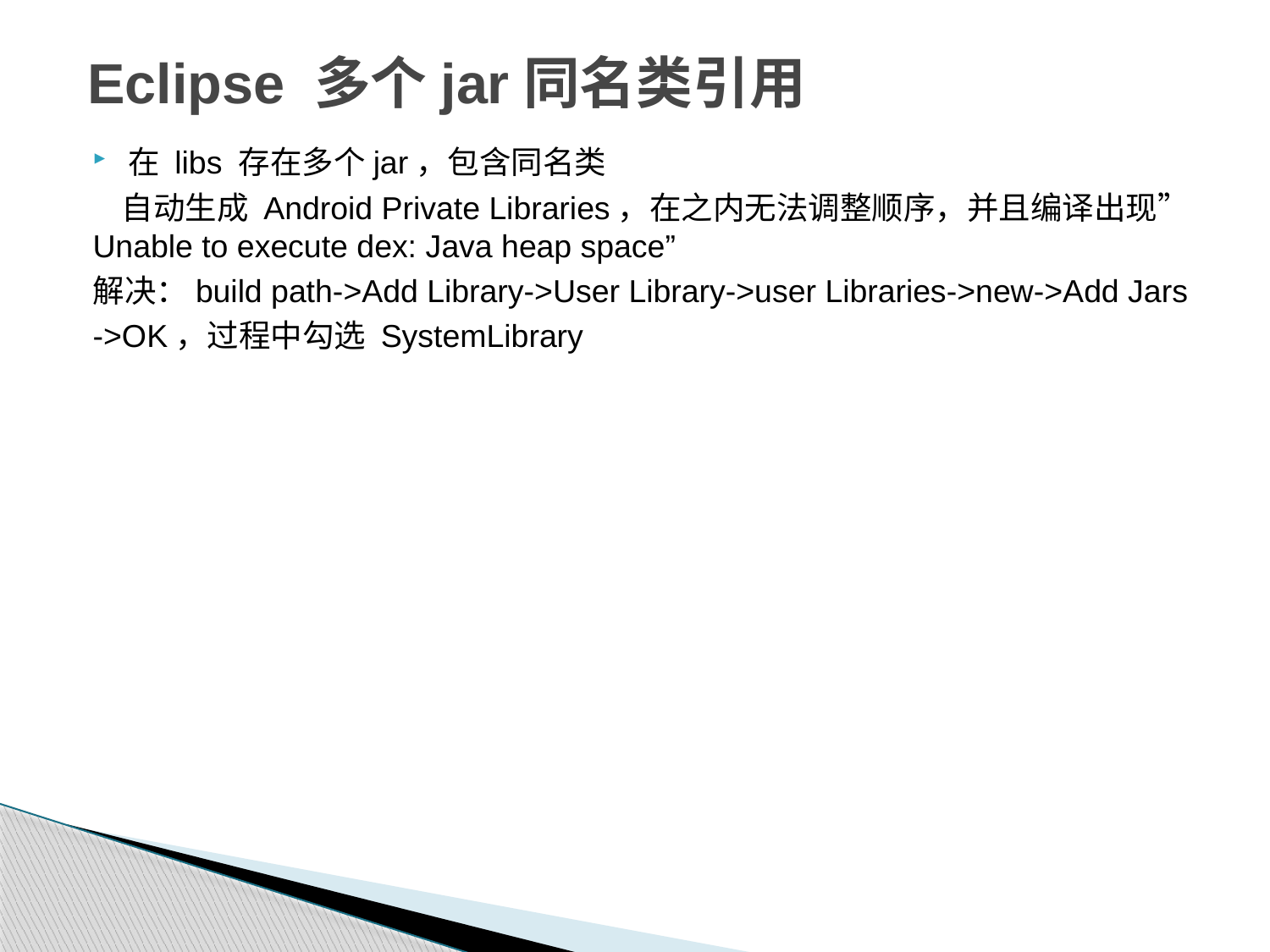

# Eclipse 多个jar同名类引用
在 libs 存在多个jar，包含同名类
   自动生成 Android Private Libraries，在之内无法调整顺序，并且编译出现”Unable to execute dex: Java heap space”
解决：build path->Add Library->User Library->user Libraries->new->Add Jars
->OK，过程中勾选 SystemLibrary